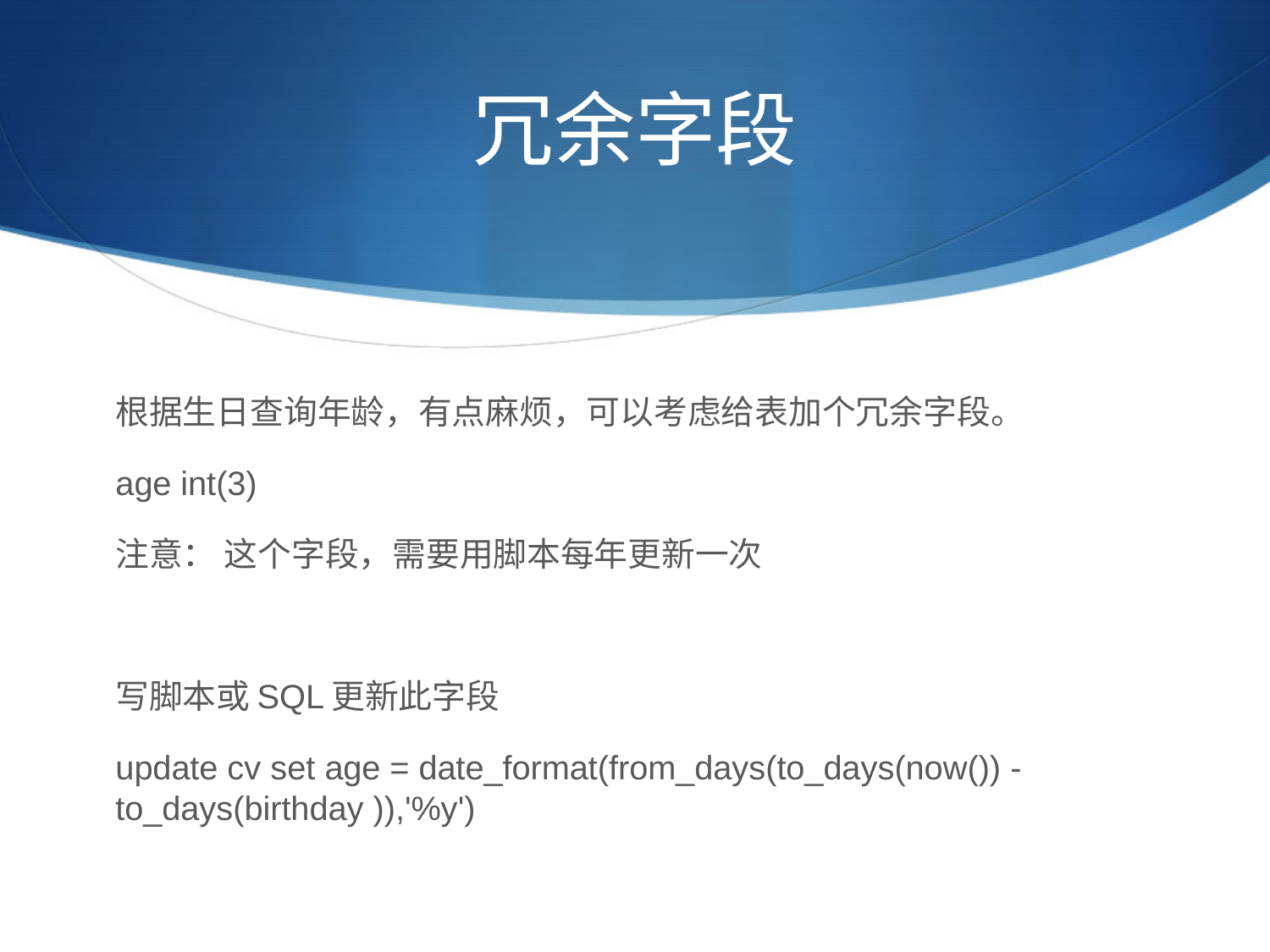

# 冗余字段
根据生日查询年龄，有点麻烦，可以考虑给表加个冗余字段。
age int(3)
注意： 这个字段，需要用脚本每年更新一次

写脚本或SQL更新此字段
update cv set age = date_format(from_days(to_days(now()) - to_days(birthday )),'%y')